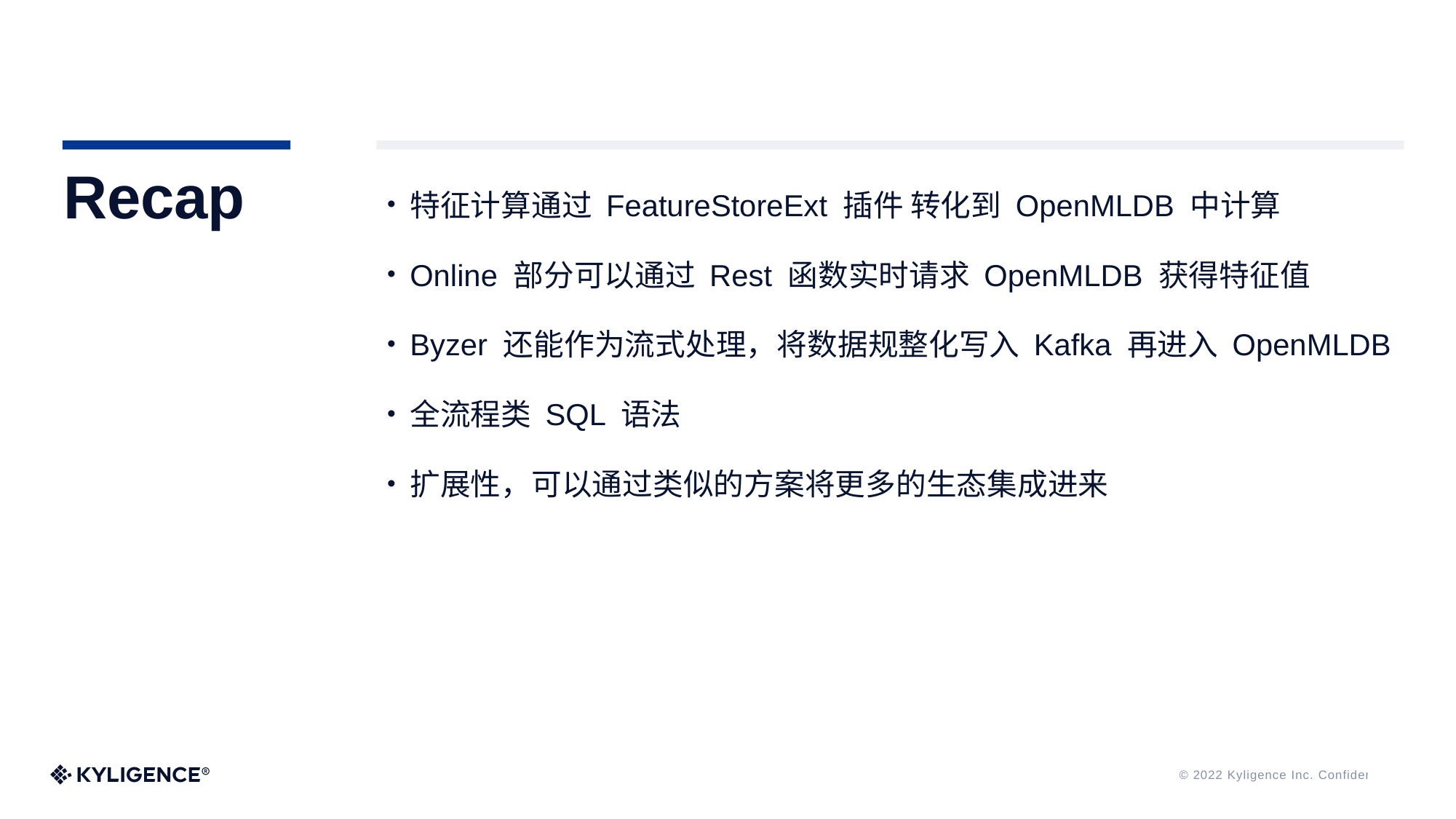

特征计算通过 FeatureStoreExt 插件 转化到 OpenMLDB 中计算
Online 部分可以通过 Rest 函数实时请求 OpenMLDB 获得特征值
Byzer 还能作为流式处理，将数据规整化写入 Kafka 再进入 OpenMLDB
全流程类 SQL 语法
扩展性，可以通过类似的方案将更多的生态集成进来